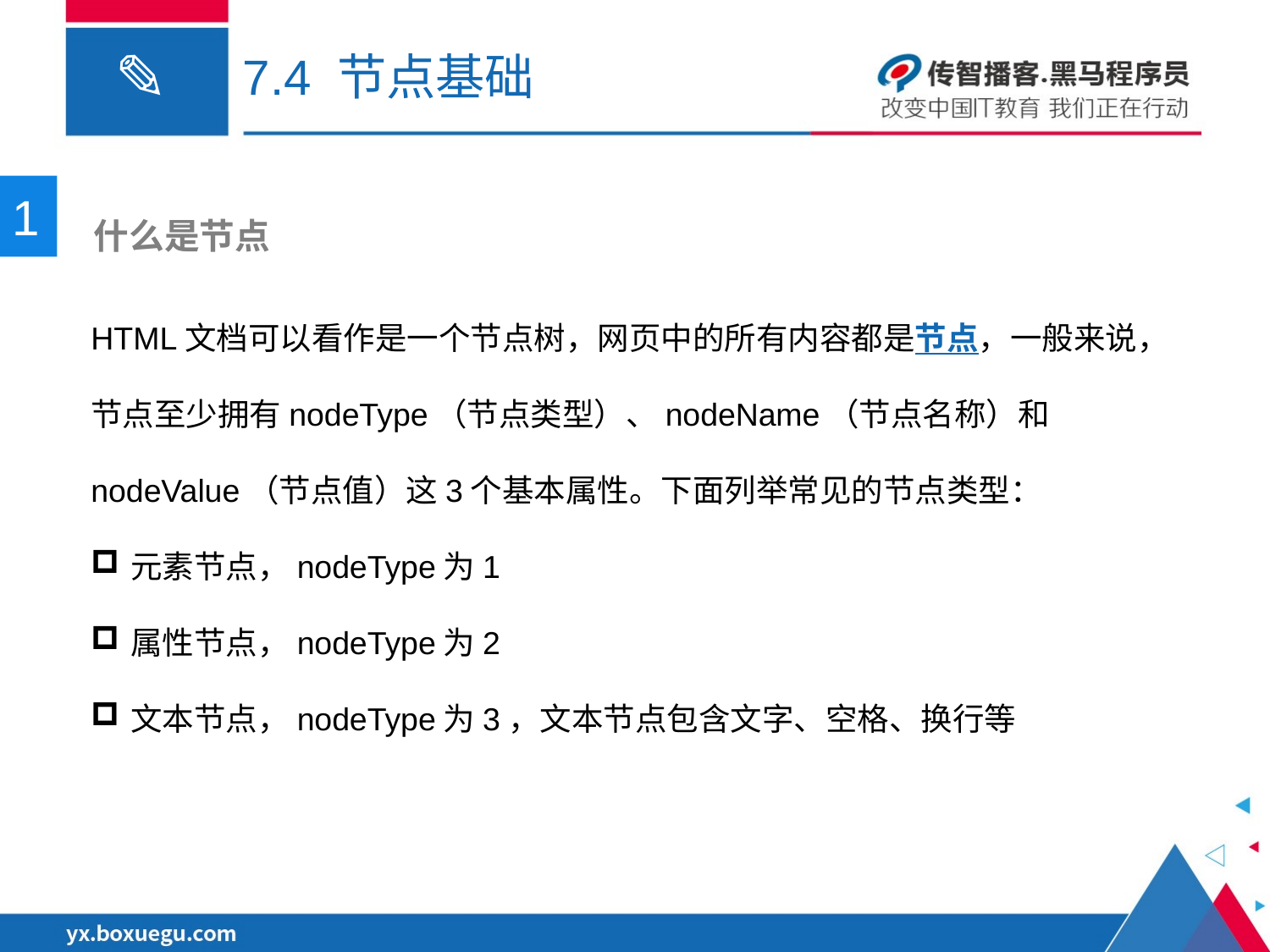

# 7.4 节点基础

1
  什么是节点
HTML文档可以看作是一个节点树，网页中的所有内容都是节点，一般来说，节点至少拥有nodeType（节点类型）、nodeName（节点名称）和nodeValue（节点值）这3个基本属性。下面列举常见的节点类型：
元素节点，nodeType为1
属性节点，nodeType为2
文本节点，nodeType为3，文本节点包含文字、空格、换行等